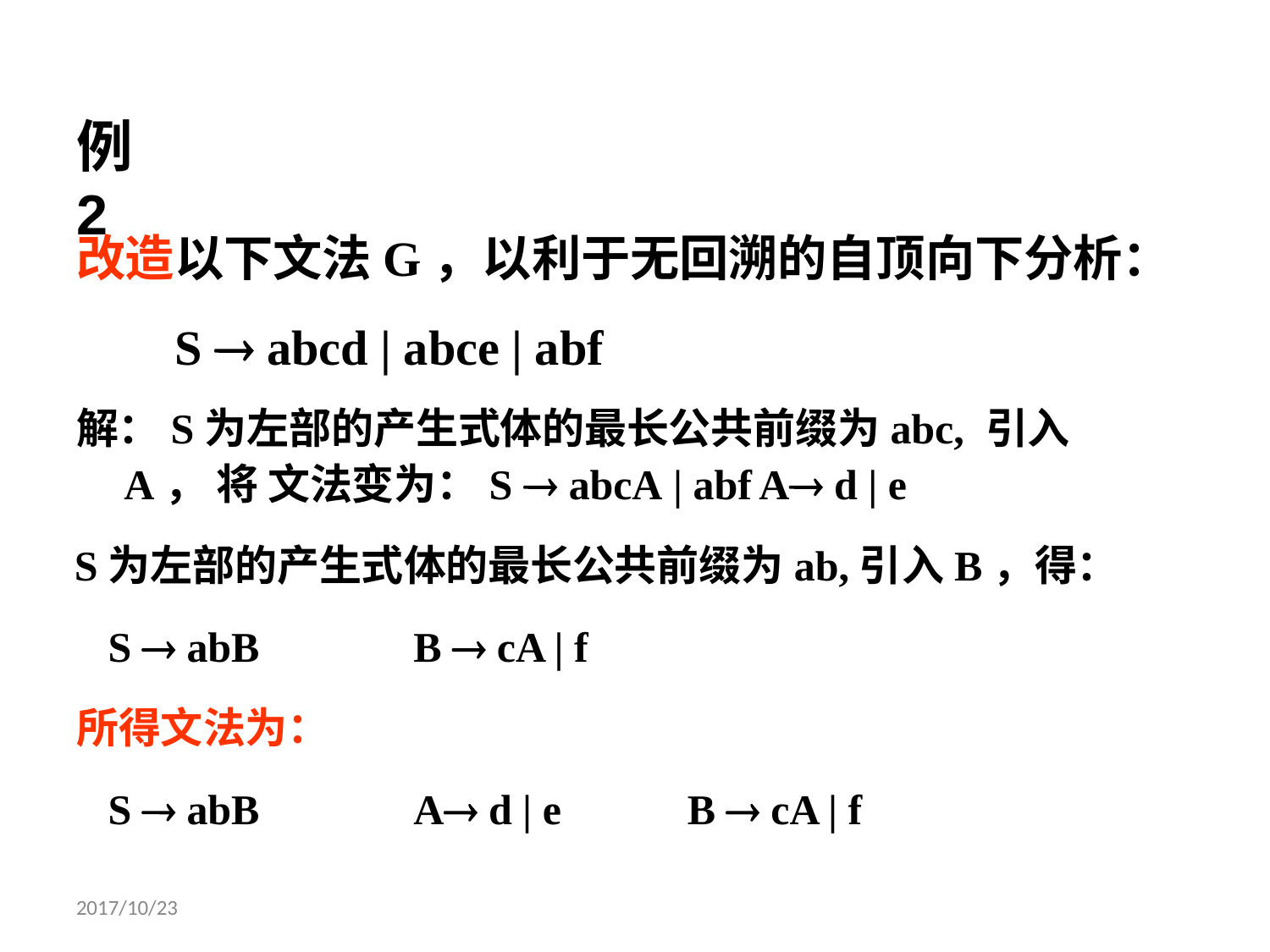

# 例2
改造以下文法G，以利于无回溯的自顶向下分析：
S → abcd | abce | abf
解：S为左部的产生式体的最长公共前缀为abc, 引入A， 将 文法变为：S → abcA | abf	A→ d | e
S为左部的产生式体的最长公共前缀为ab,引入B，得：
S → abB
所得文法为：
S → abB
B → cA | f
A→ d | e
B → cA | f
2017/10/23
24